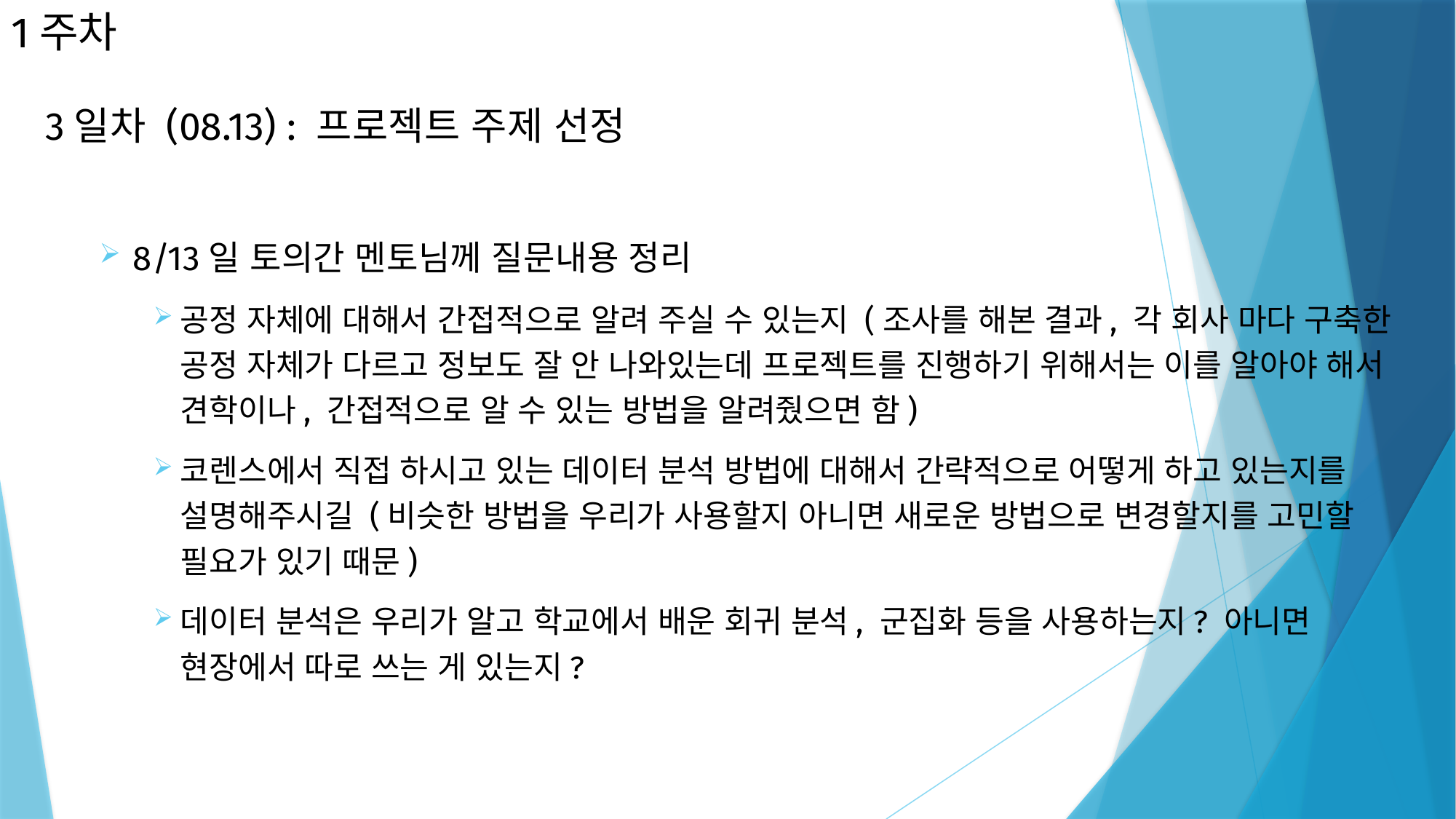

# 1주차
3일차 (08.13) : 프로젝트 주제 선정

8/13일 토의간 멘토님께 질문내용 정리
공정 자체에 대해서 간접적으로 알려 주실 수 있는지 (조사를 해본 결과, 각 회사 마다 구축한 공정 자체가 다르고 정보도 잘 안 나와있는데 프로젝트를 진행하기 위해서는 이를 알아야 해서 견학이나, 간접적으로 알 수 있는 방법을 알려줬으면 함)
코렌스에서 직접 하시고 있는 데이터 분석 방법에 대해서 간략적으로 어떻게 하고 있는지를 설명해주시길 (비슷한 방법을 우리가 사용할지 아니면 새로운 방법으로 변경할지를 고민할 필요가 있기 때문)
데이터 분석은 우리가 알고 학교에서 배운 회귀 분석, 군집화 등을 사용하는지? 아니면 현장에서 따로 쓰는 게 있는지?